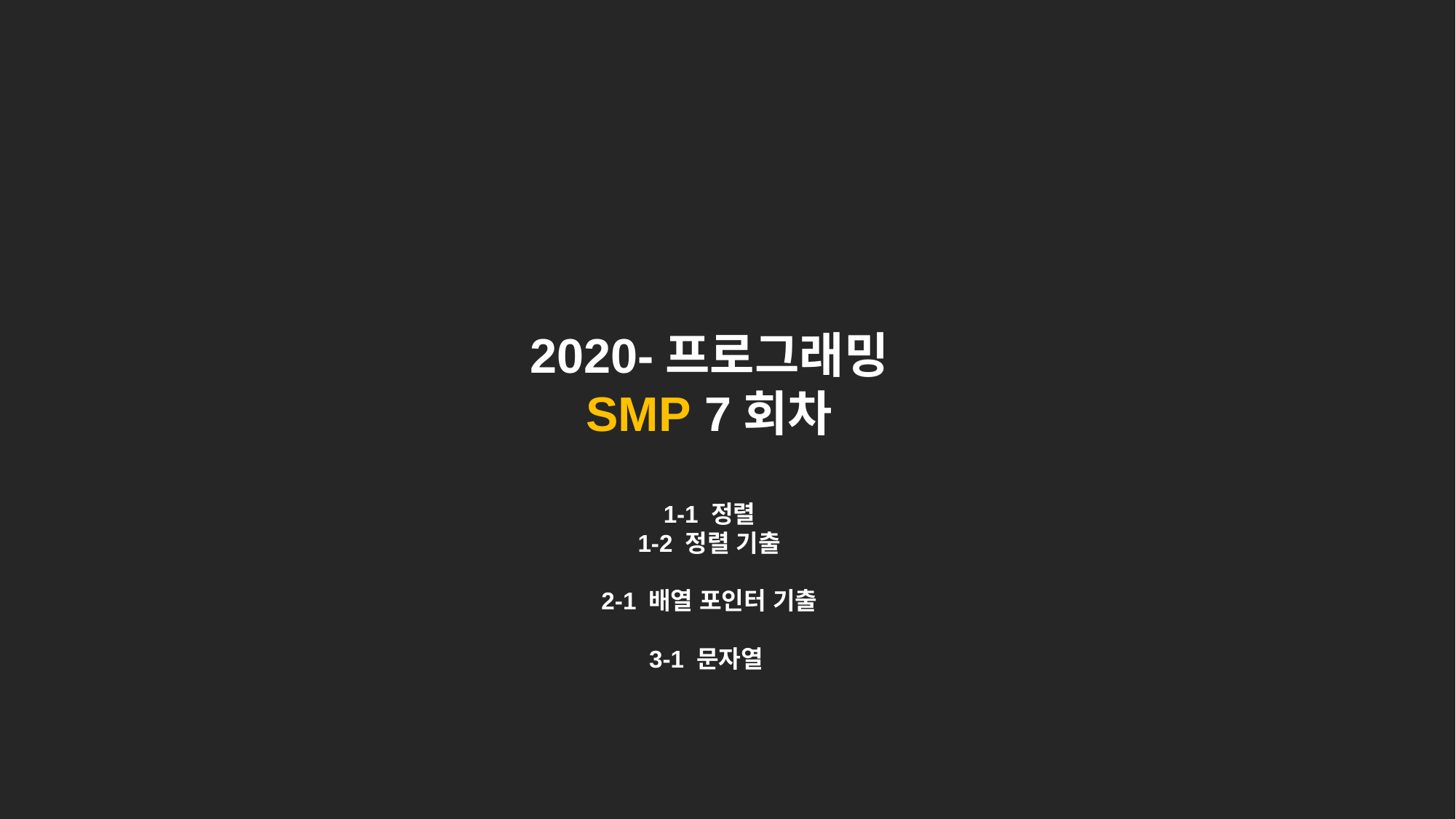

2020-프로그래밍
SMP 7회차
1-1 정렬
1-2 정렬 기출

2-1 배열 포인터 기출

3-1 문자열